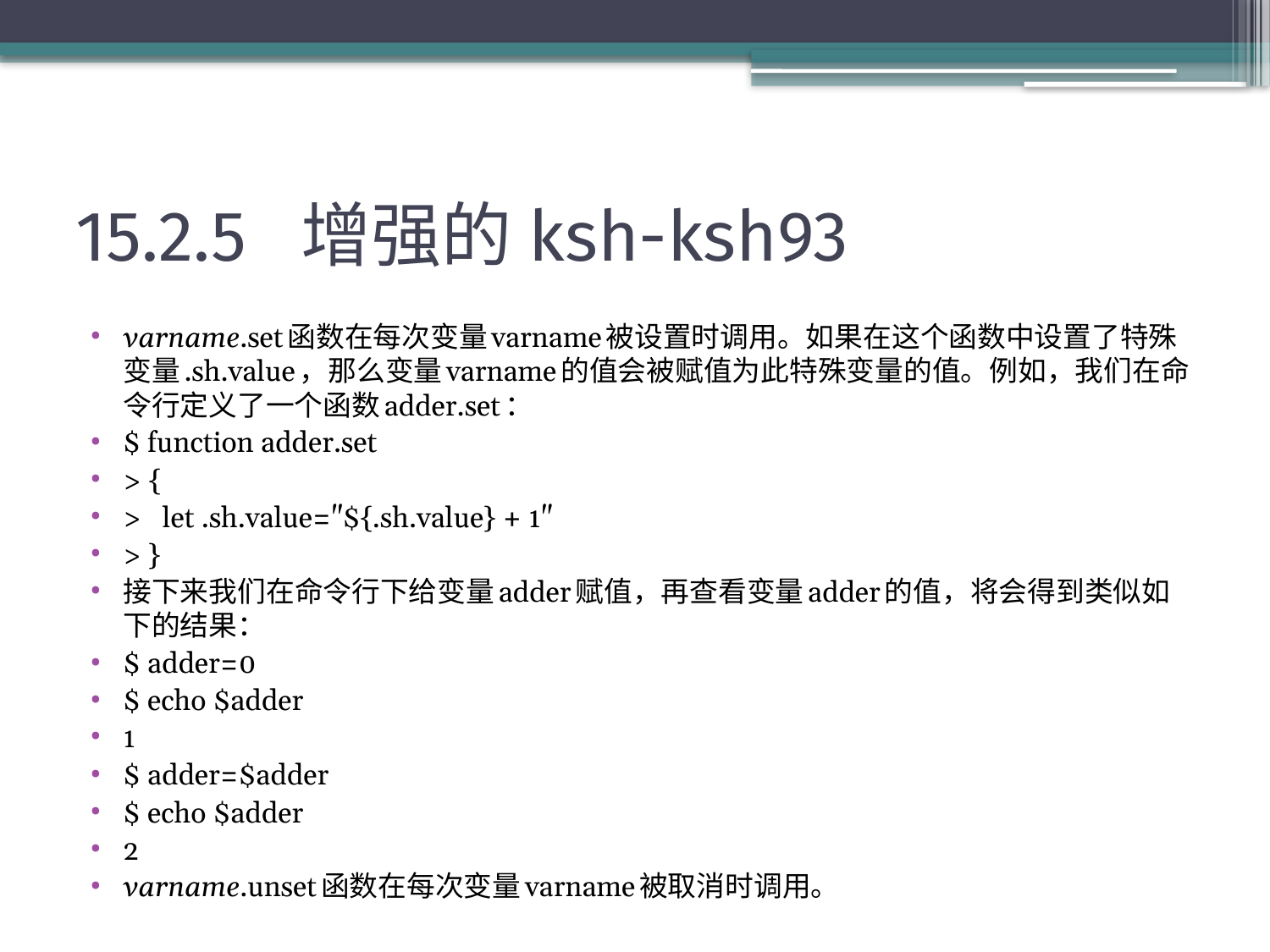

# 15.2.5  增强的ksh-ksh93
varname.set函数在每次变量varname被设置时调用。如果在这个函数中设置了特殊变量.sh.value，那么变量varname的值会被赋值为此特殊变量的值。例如，我们在命令行定义了一个函数adder.set：
$ function adder.set
> {
>   let .sh.value="${.sh.value} + 1"
> }
接下来我们在命令行下给变量adder赋值，再查看变量adder的值，将会得到类似如下的结果：
$ adder=0
$ echo $adder
1
$ adder=$adder
$ echo $adder
2
varname.unset函数在每次变量varname被取消时调用。